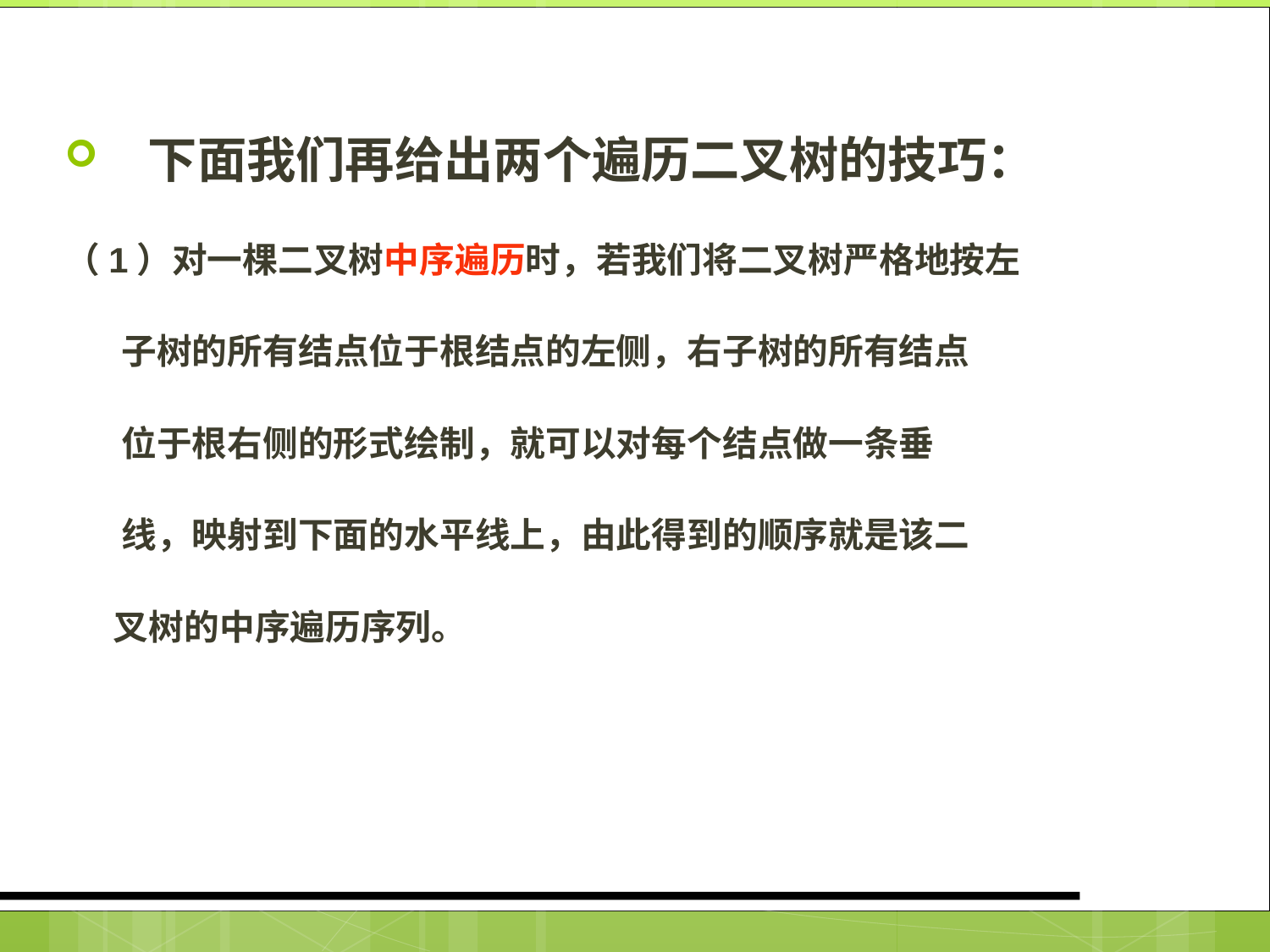

下面我们再给出两个遍历二叉树的技巧：
（1）对一棵二叉树中序遍历时，若我们将二叉树严格地按左
      子树的所有结点位于根结点的左侧，右子树的所有结点
      位于根右侧的形式绘制，就可以对每个结点做一条垂
      线，映射到下面的水平线上，由此得到的顺序就是该二
     叉树的中序遍历序列。